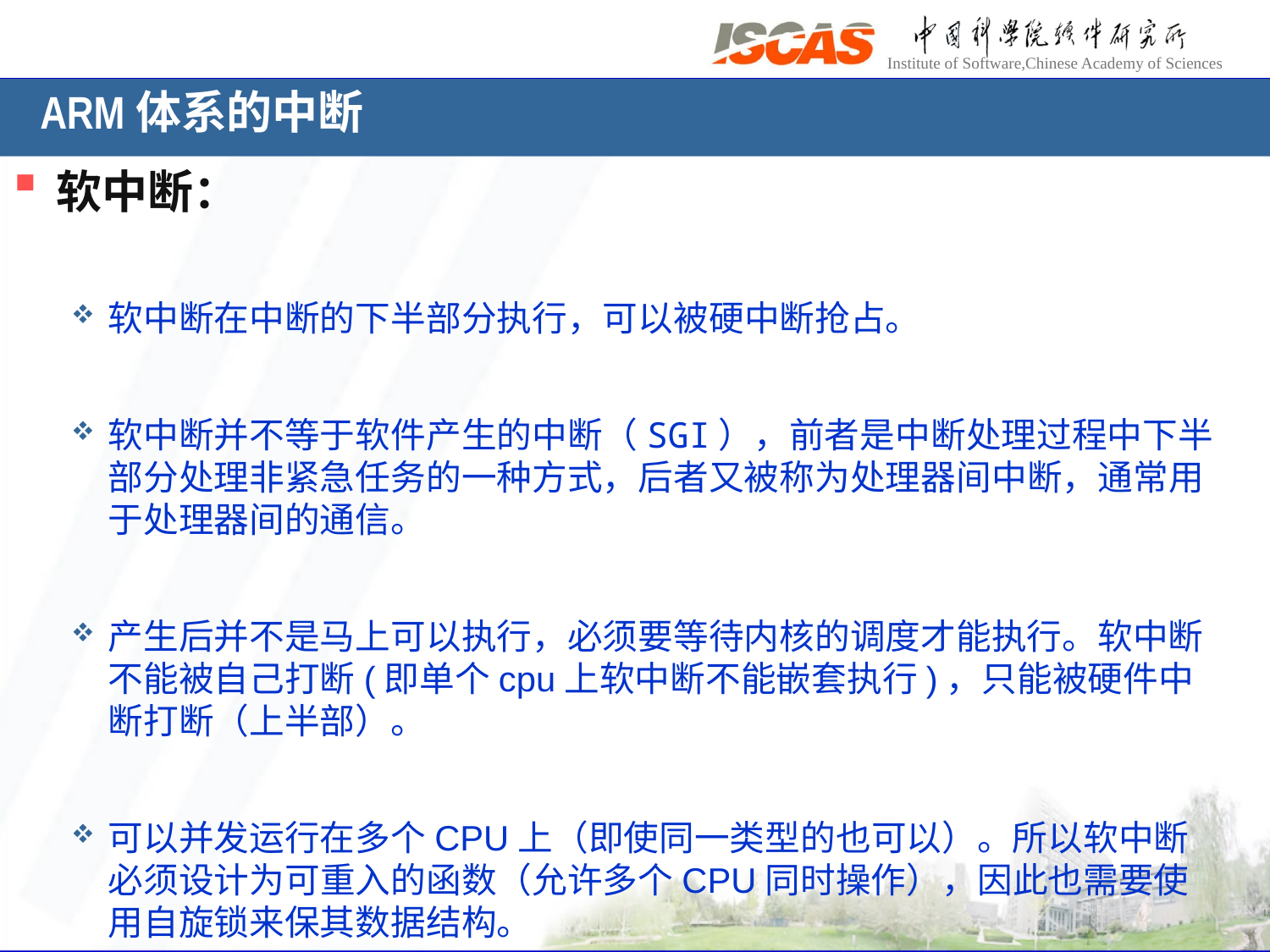

# ARM体系的中断
软中断：

软中断在中断的下半部分执行，可以被硬中断抢占。

软中断并不等于软件产生的中断（SGI），前者是中断处理过程中下半部分处理非紧急任务的一种方式，后者又被称为处理器间中断，通常用于处理器间的通信。

产生后并不是马上可以执行，必须要等待内核的调度才能执行。软中断不能被自己打断(即单个cpu上软中断不能嵌套执行)，只能被硬件中断打断（上半部）。

可以并发运行在多个CPU上（即使同一类型的也可以）。所以软中断必须设计为可重入的函数（允许多个CPU同时操作），因此也需要使用自旋锁来保其数据结构。